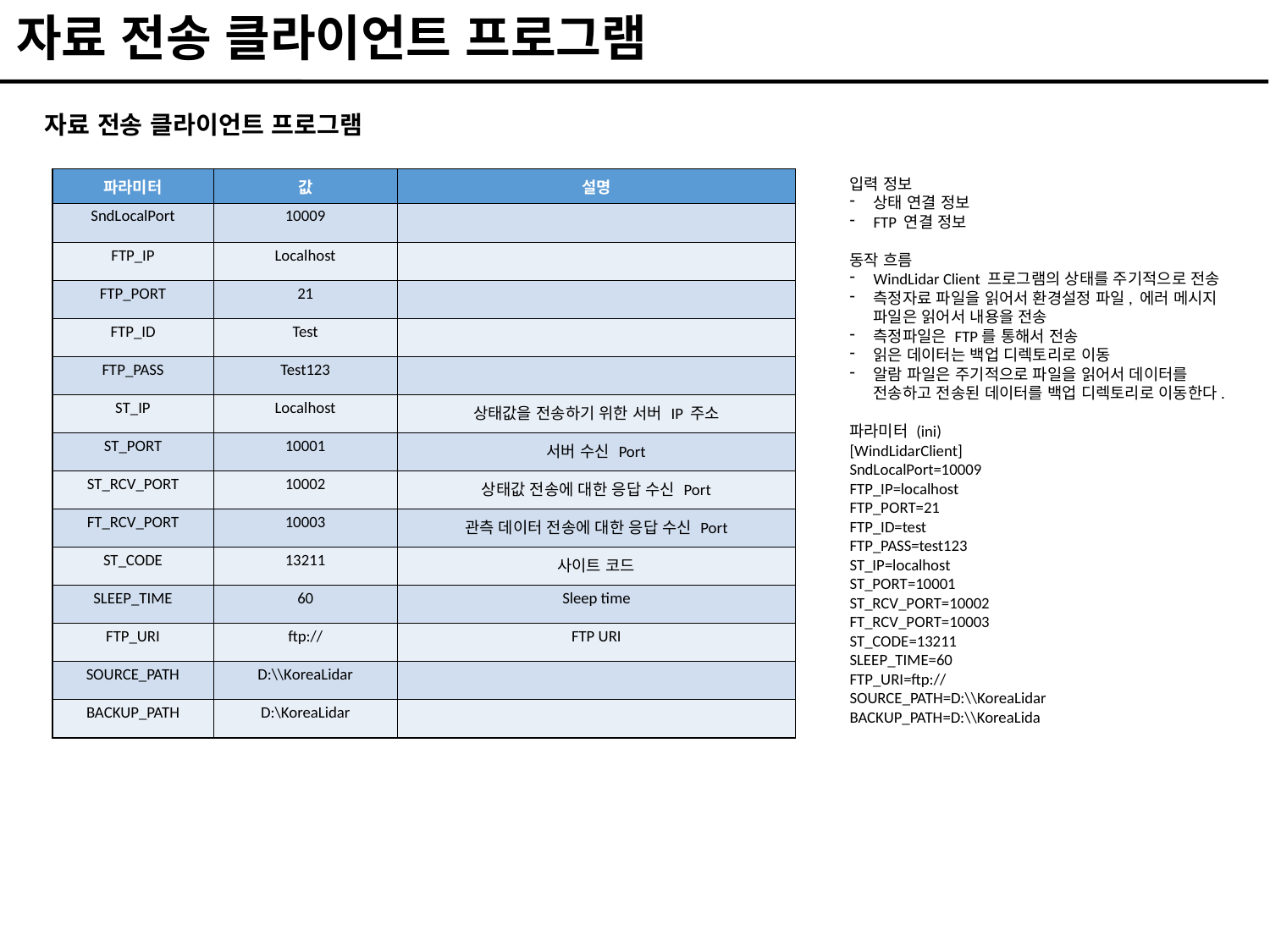

자료 전송 클라이언트 프로그램

자료 전송 클라이언트 프로그램
입력 정보
상태 연결 정보
FTP 연결 정보

동작 흐름
WindLidar Client 프로그램의 상태를 주기적으로 전송
측정자료 파일을 읽어서 환경설정 파일, 에러 메시지 파일은 읽어서 내용을 전송
측정파일은 FTP를 통해서 전송
읽은 데이터는 백업 디렉토리로 이동
알람 파일은 주기적으로 파일을 읽어서 데이터를 전송하고 전송된 데이터를 백업 디렉토리로 이동한다.

파라미터 (ini)
[WindLidarClient]
SndLocalPort=10009
FTP_IP=localhost
FTP_PORT=21
FTP_ID=test
FTP_PASS=test123
ST_IP=localhost
ST_PORT=10001
ST_RCV_PORT=10002
FT_RCV_PORT=10003
ST_CODE=13211
SLEEP_TIME=60
FTP_URI=ftp://
SOURCE_PATH=D:\\KoreaLidar
BACKUP_PATH=D:\\KoreaLida
| 파라미터 | 값 | 설명 |
| --- | --- | --- |
| SndLocalPort | 10009 |  |
| FTP\_IP | Localhost |  |
| FTP\_PORT | 21 |  |
| FTP\_ID | Test |  |
| FTP\_PASS | Test123 |  |
| ST\_IP | Localhost | 상태값을 전송하기 위한 서버 IP 주소 |
| ST\_PORT | 10001 | 서버 수신 Port |
| ST\_RCV\_PORT | 10002 | 상태값 전송에 대한 응답 수신 Port |
| FT\_RCV\_PORT | 10003 | 관측 데이터 전송에 대한 응답 수신 Port |
| ST\_CODE | 13211 | 사이트 코드 |
| SLEEP\_TIME | 60 | Sleep time |
| FTP\_URI | ftp:// | FTP URI |
| SOURCE\_PATH | D:\\KoreaLidar |  |
| BACKUP\_PATH | D:\KoreaLidar |  |